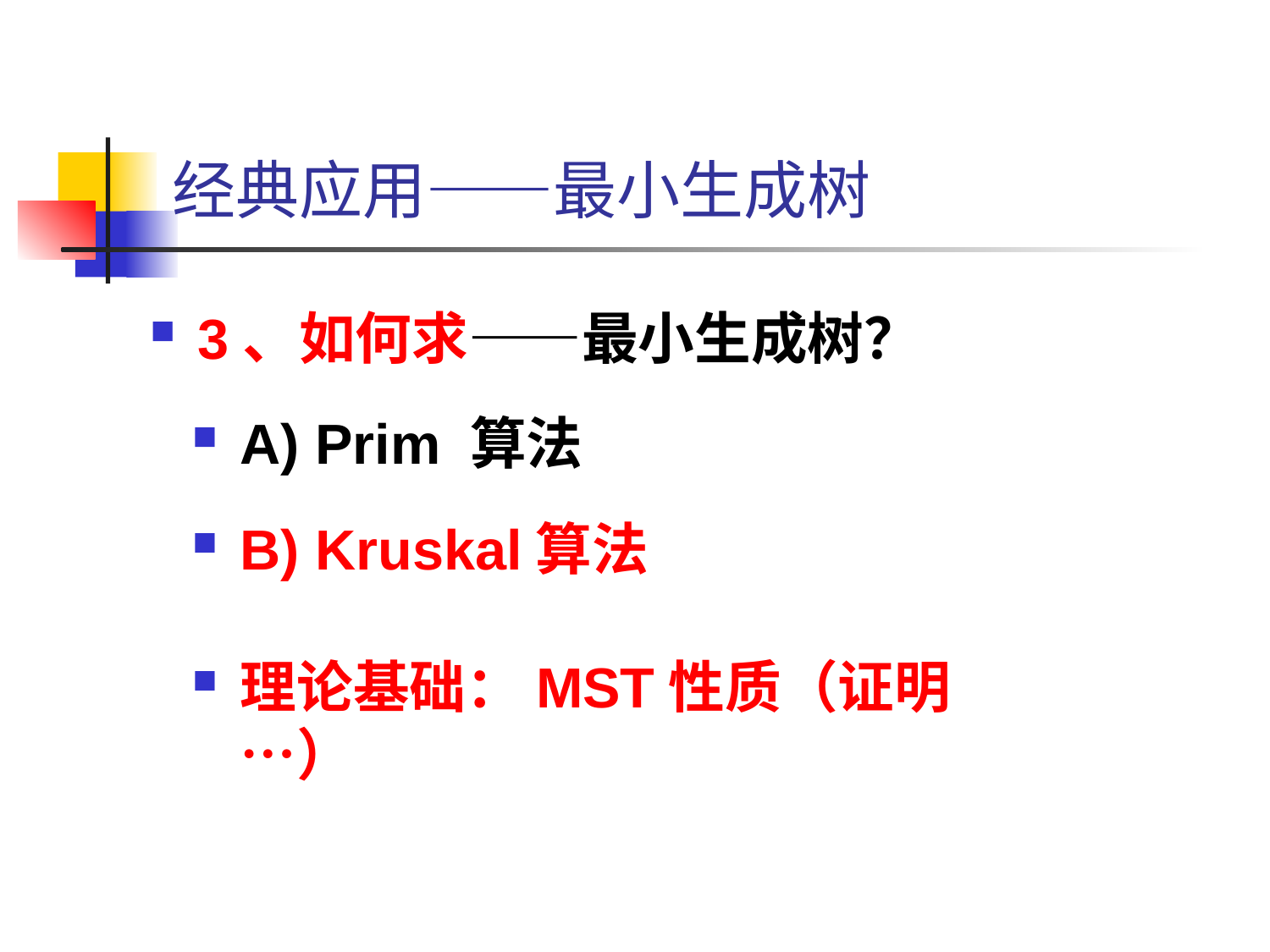

# 经典应用——最小生成树
3、如何求——最小生成树？
A) Prim 算法
B) Kruskal算法
理论基础：MST性质（证明…）